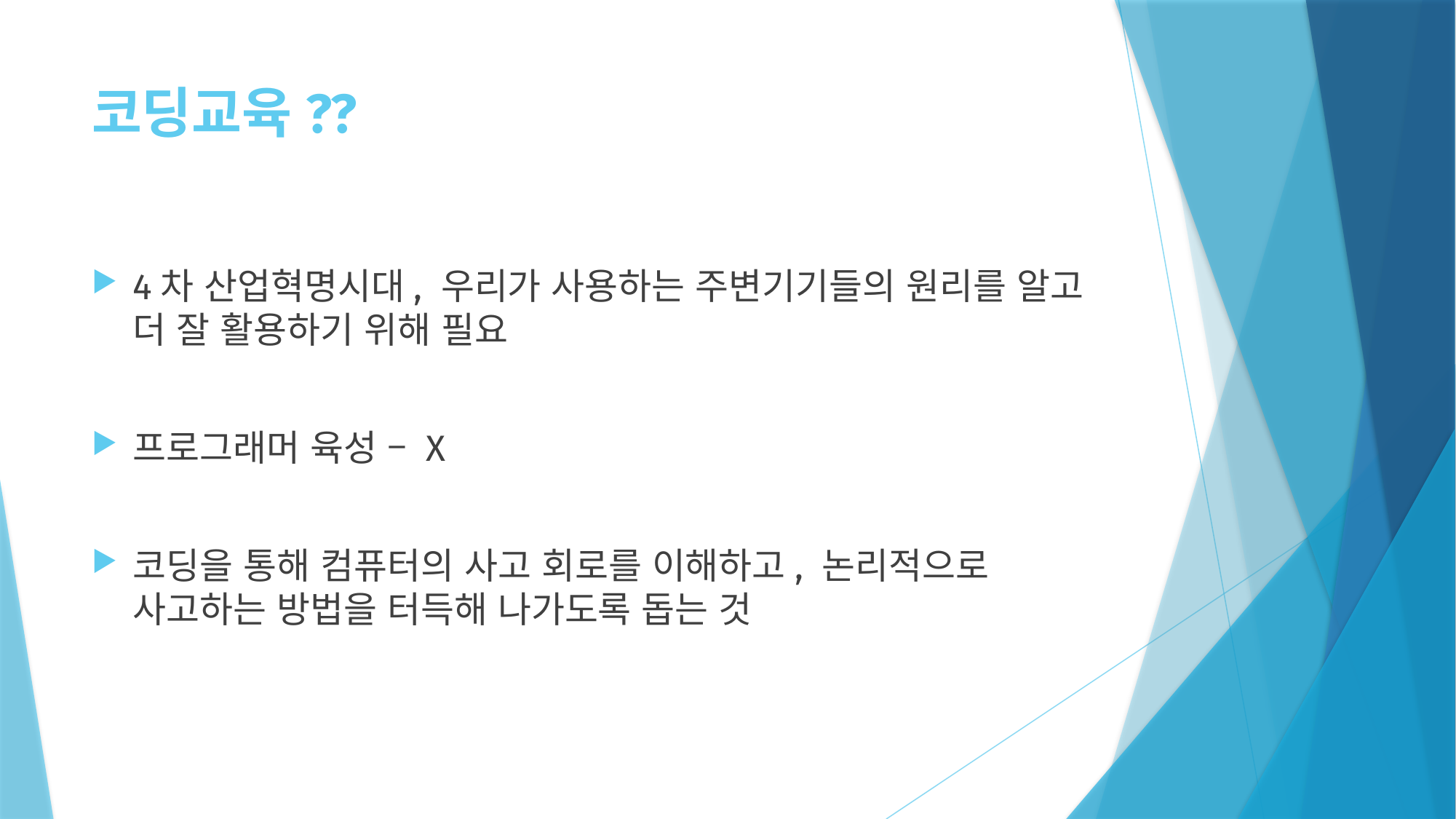

# 코딩교육??
4차 산업혁명시대, 우리가 사용하는 주변기기들의 원리를 알고 더 잘 활용하기 위해 필요

프로그래머 육성 – X

코딩을 통해 컴퓨터의 사고 회로를 이해하고, 논리적으로 사고하는 방법을 터득해 나가도록 돕는 것